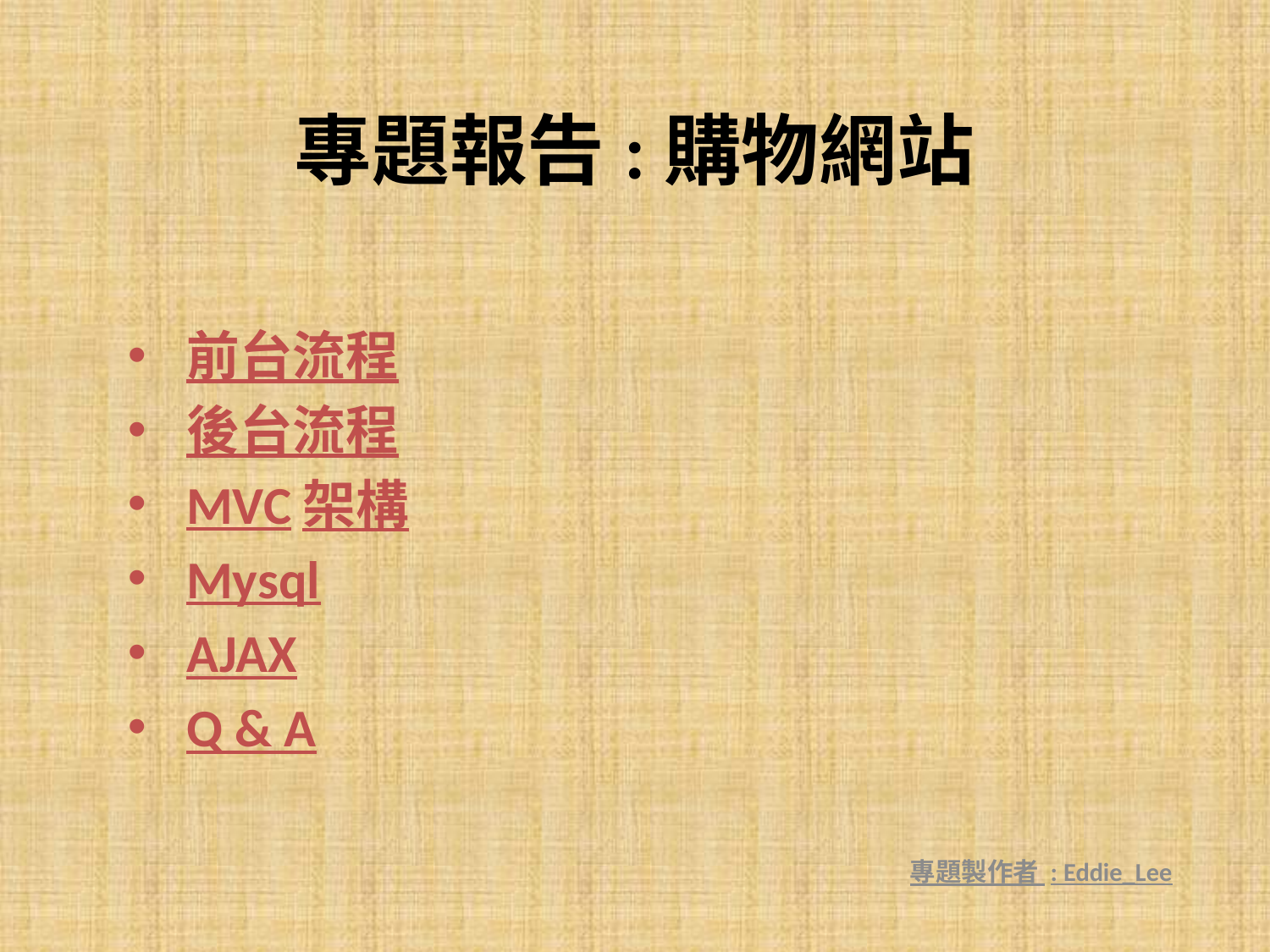

# 專題報告:購物網站
前台流程
後台流程
MVC架構
Mysql
AJAX
Q & A

專題製作者 : Eddie_Lee